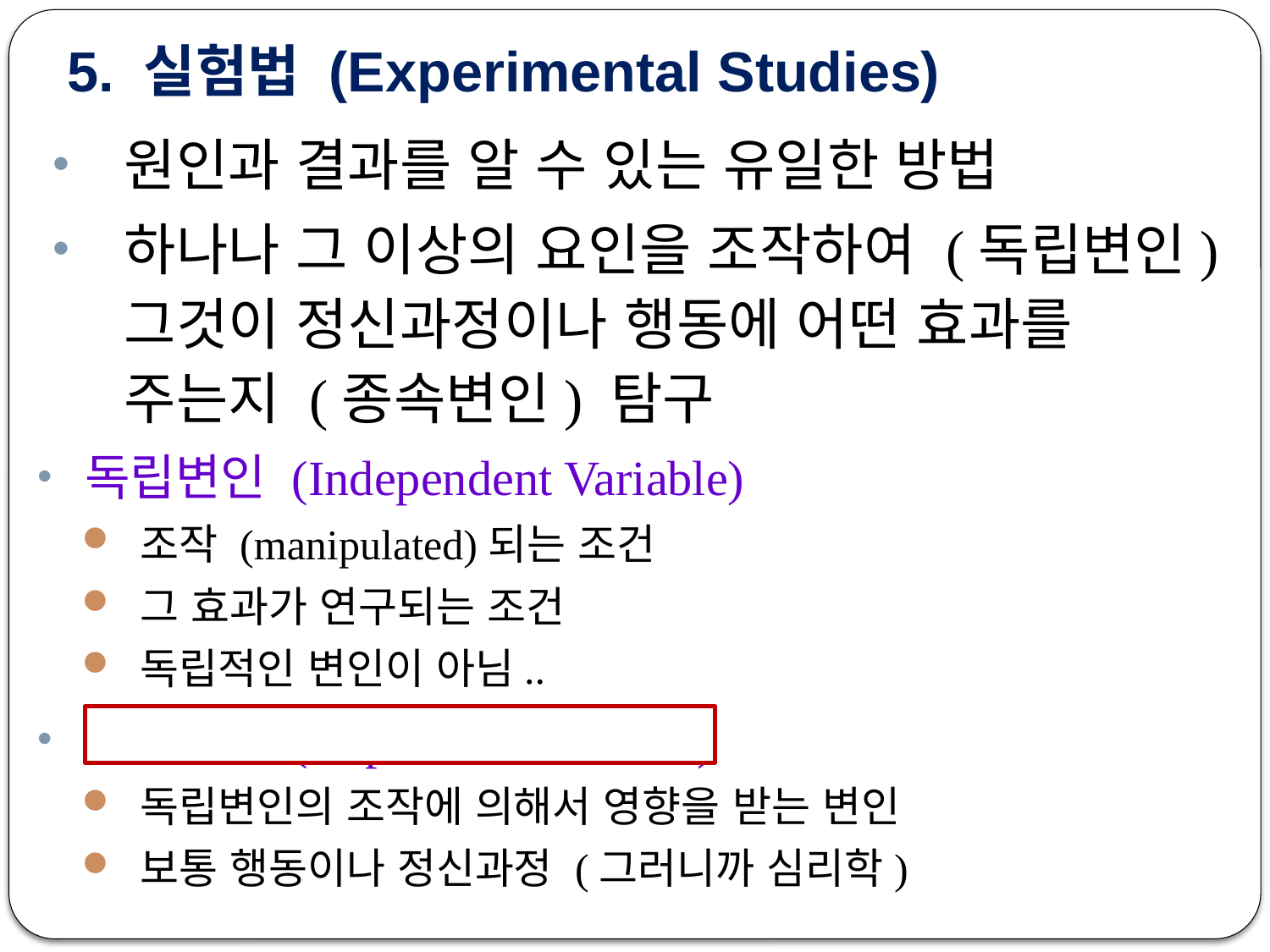

# 5. 실험법 (Experimental Studies)
원인과 결과를 알 수 있는 유일한 방법
하나나 그 이상의 요인을 조작하여 (독립변인) 그것이 정신과정이나 행동에 어떤 효과를 주는지 (종속변인) 탐구
독립변인 (Independent Variable)
 조작 (manipulated)되는 조건
 그 효과가 연구되는 조건
 독립적인 변인이 아님..
종속변인 (Dependent Variable)
 독립변인의 조작에 의해서 영향을 받는 변인
 보통 행동이나 정신과정 (그러니까 심리학)